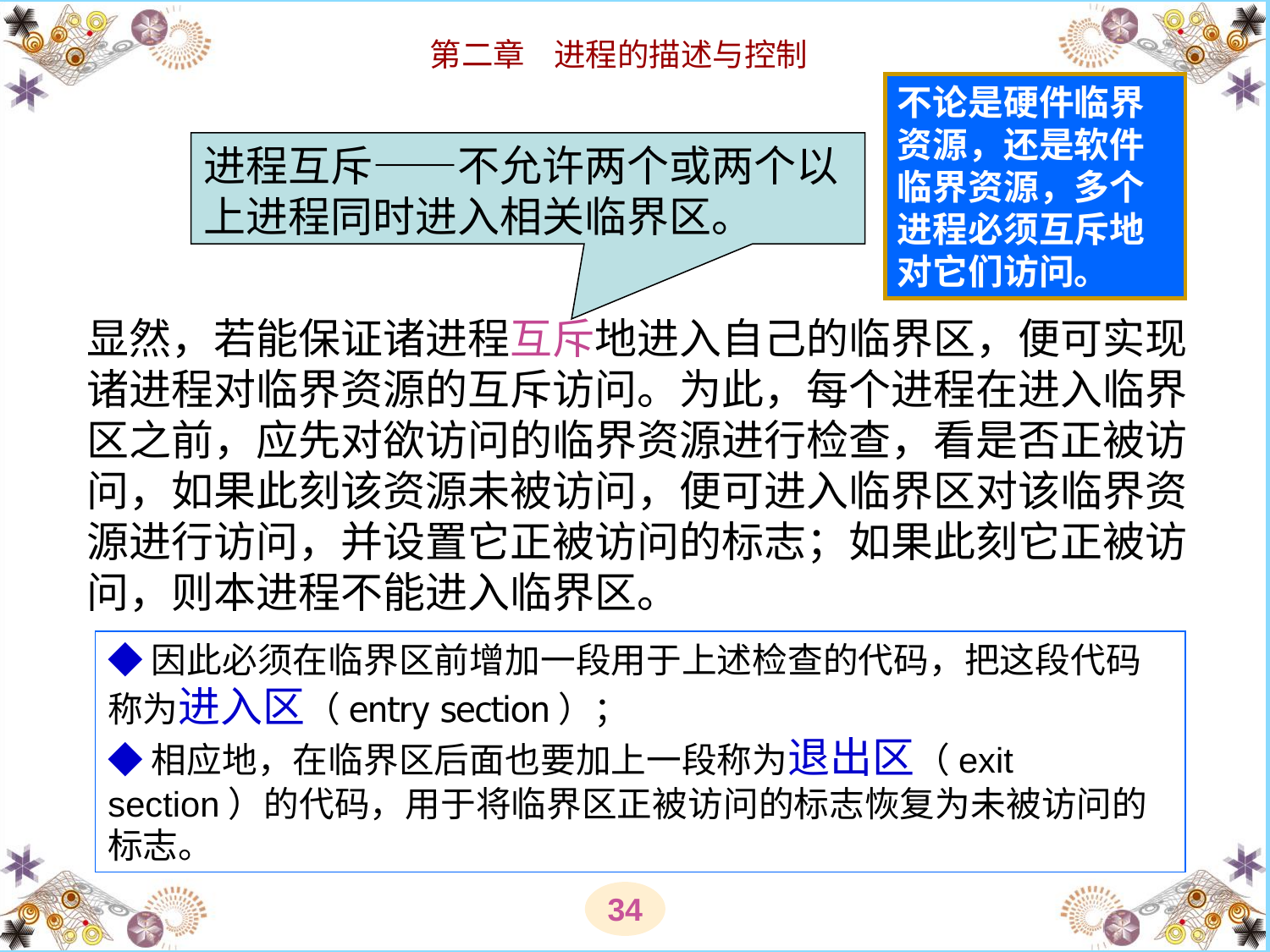

不论是硬件临界资源，还是软件临界资源，多个进程必须互斥地对它们访问。
进程互斥——不允许两个或两个以上进程同时进入相关临界区。
显然，若能保证诸进程互斥地进入自己的临界区，便可实现诸进程对临界资源的互斥访问。为此，每个进程在进入临界区之前，应先对欲访问的临界资源进行检查，看是否正被访问，如果此刻该资源未被访问，便可进入临界区对该临界资源进行访问，并设置它正被访问的标志；如果此刻它正被访问，则本进程不能进入临界区。
◆因此必须在临界区前增加一段用于上述检查的代码，把这段代码称为进入区（entry section）；
◆相应地，在临界区后面也要加上一段称为退出区（exit section）的代码，用于将临界区正被访问的标志恢复为未被访问的标志。